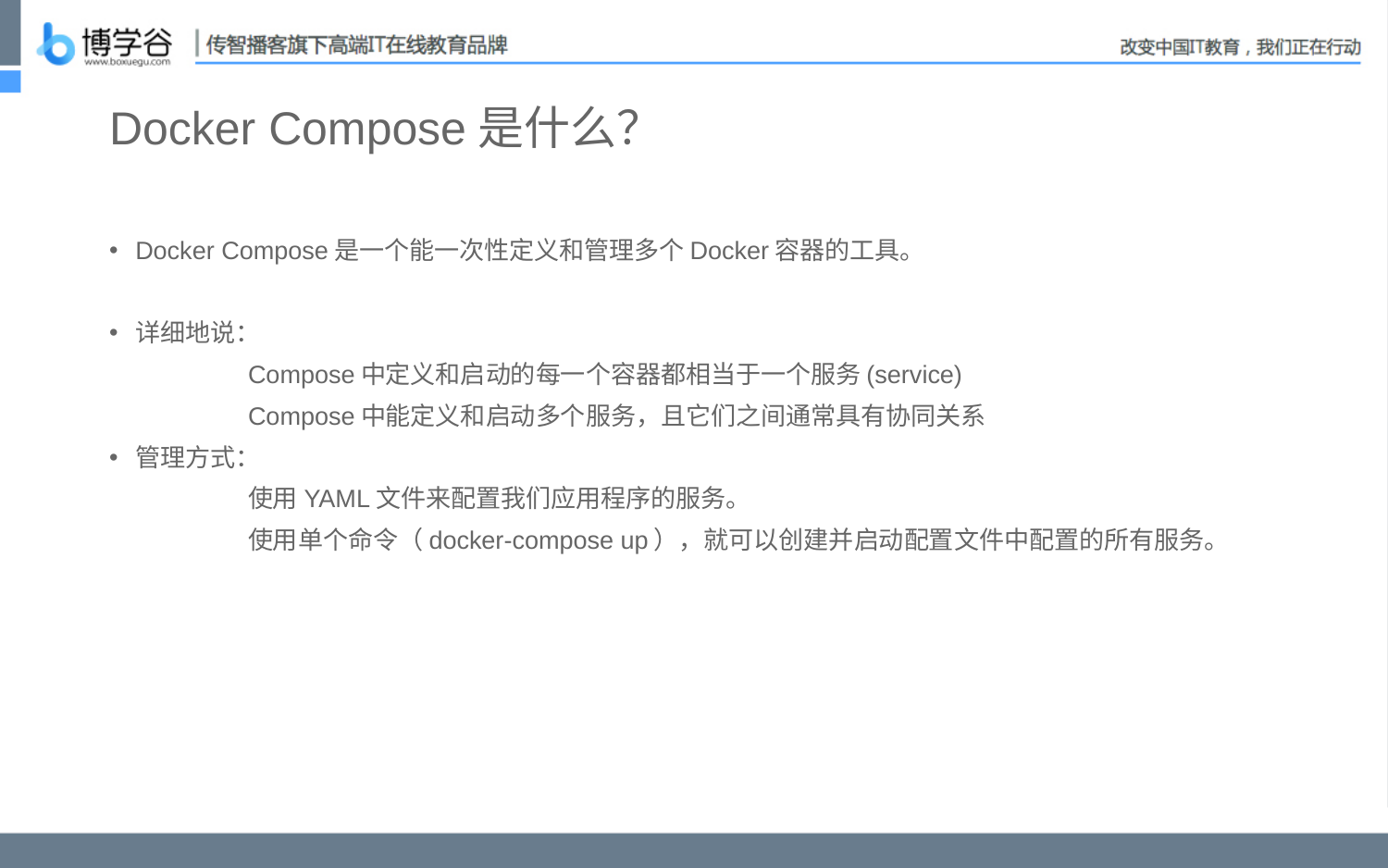

# Docker Compose是什么？
Docker Compose是一个能一次性定义和管理多个Docker容器的工具。

详细地说：
	Compose中定义和启动的每一个容器都相当于一个服务(service)
	Compose中能定义和启动多个服务，且它们之间通常具有协同关系
管理方式：
	使用YAML文件来配置我们应用程序的服务。
	使用单个命令（docker-compose up），就可以创建并启动配置文件中配置的所有服务。